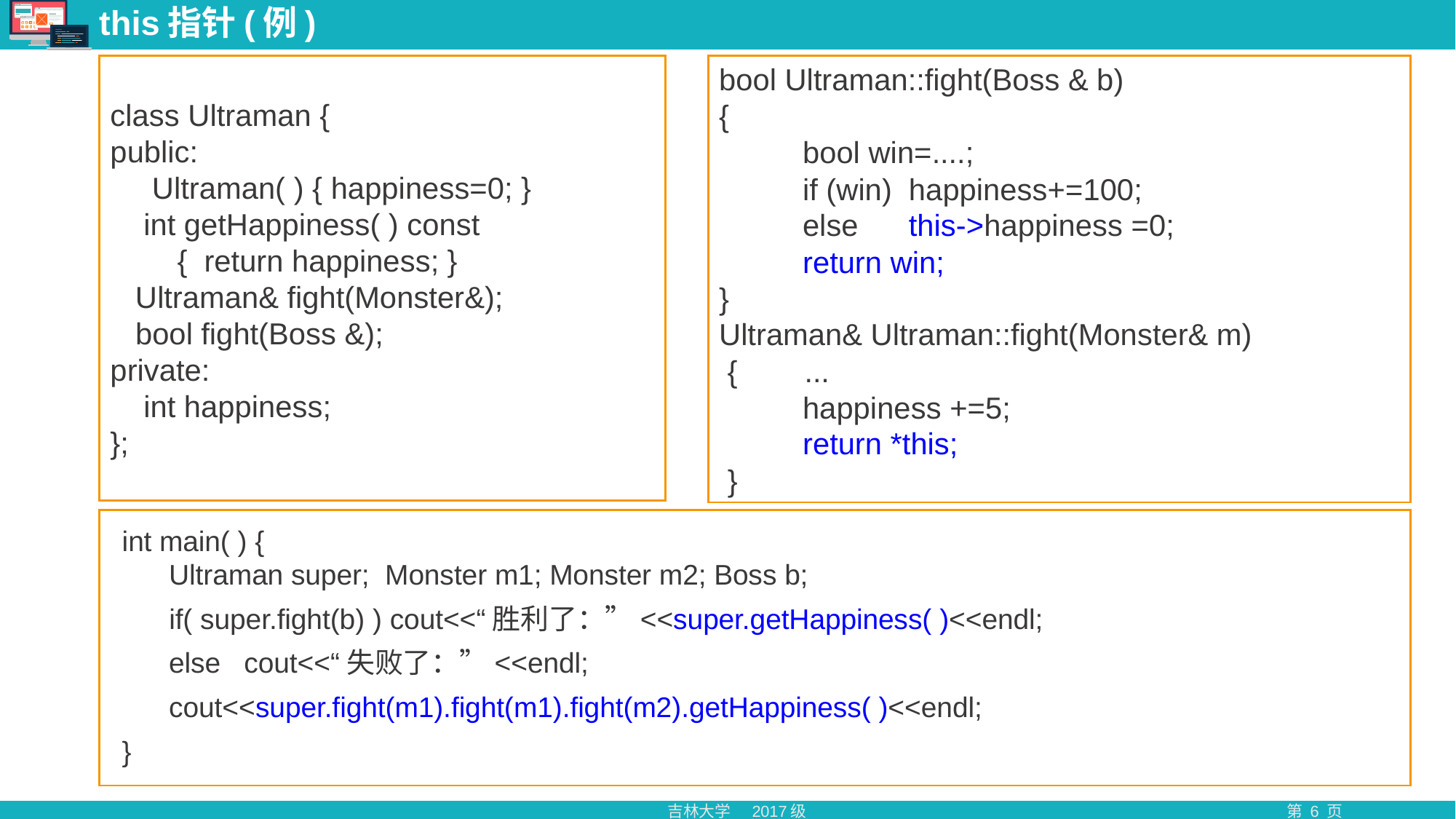

# this指针(例)
class Ultraman {
public:
     Ultraman( ) { happiness=0; }
    int getHappiness( ) const
        {  return happiness; }
   Ultraman& fight(Monster&);
   bool fight(Boss &);
private:
    int happiness;
};
bool Ultraman::fight(Boss & b)
{
          bool win=....;
          if (win)  happiness+=100;
          else      this->happiness =0;
          return win;
}
Ultraman& Ultraman::fight(Monster& m)
 {        ...
          happiness +=5;
          return *this;
 }

int main( ) {
      Ultraman super;  Monster m1; Monster m2; Boss b;
      if( super.fight(b) ) cout<<“胜利了：”<<super.getHappiness( )<<endl;
      else   cout<<“失败了：”<<endl;
      cout<<super.fight(m1).fight(m1).fight(m2).getHappiness( )<<endl;
}